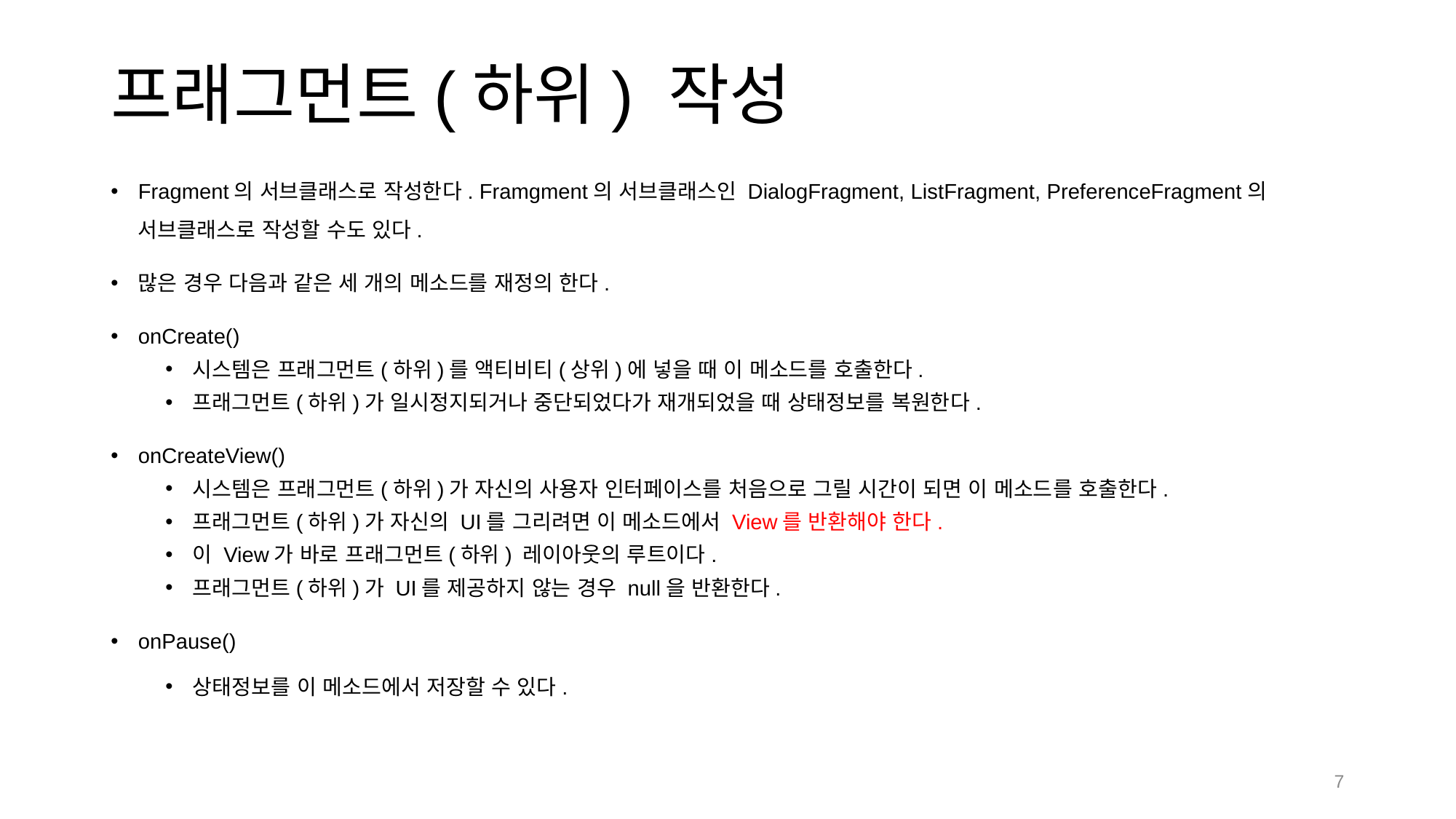

# 프래그먼트(하위) 작성
Fragment의 서브클래스로 작성한다. Framgment의 서브클래스인 DialogFragment, ListFragment, PreferenceFragment의 서브클래스로 작성할 수도 있다.
많은 경우 다음과 같은 세 개의 메소드를 재정의 한다.
onCreate()
시스템은 프래그먼트(하위)를 액티비티(상위)에 넣을 때 이 메소드를 호출한다.
프래그먼트(하위)가 일시정지되거나 중단되었다가 재개되었을 때 상태정보를 복원한다.
onCreateView()
시스템은 프래그먼트(하위)가 자신의 사용자 인터페이스를 처음으로 그릴 시간이 되면 이 메소드를 호출한다.
프래그먼트(하위)가 자신의 UI를 그리려면 이 메소드에서 View를 반환해야 한다.
이 View가 바로 프래그먼트(하위) 레이아웃의 루트이다.
프래그먼트(하위)가 UI를 제공하지 않는 경우 null을 반환한다.
onPause()
상태정보를 이 메소드에서 저장할 수 있다.
7